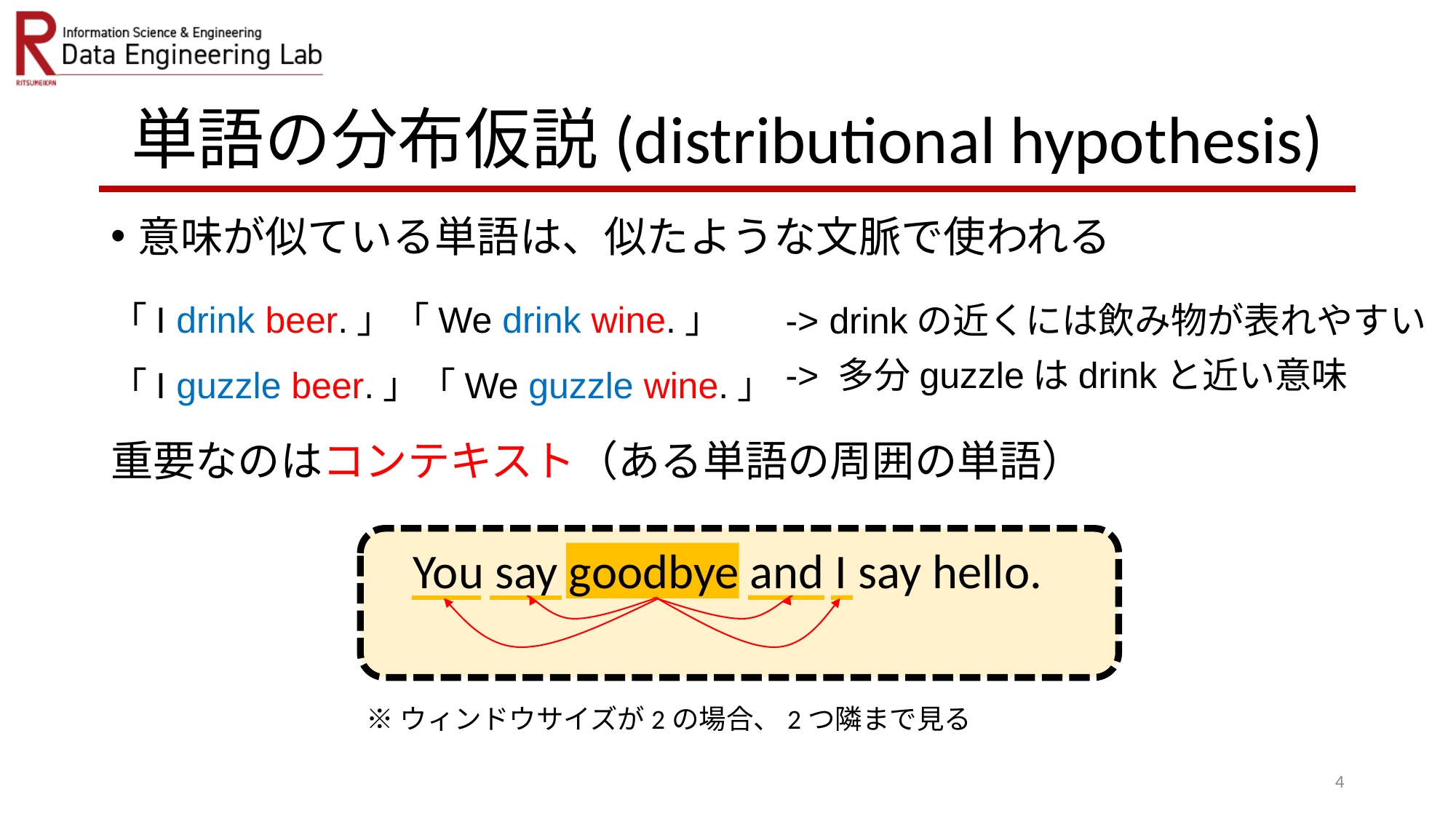

# 単語の分布仮説(distributional hypothesis)
意味が似ている単語は、似たような文脈で使われる
「I drink beer.」「We drink wine.」
「I guzzle beer.」「We guzzle wine.」
-> drinkの近くには飲み物が表れやすい
-> 多分guzzleはdrinkと近い意味
重要なのはコンテキスト（ある単語の周囲の単語）

You say goodbye and I say hello.

※ウィンドウサイズが2の場合、2つ隣まで見る
4